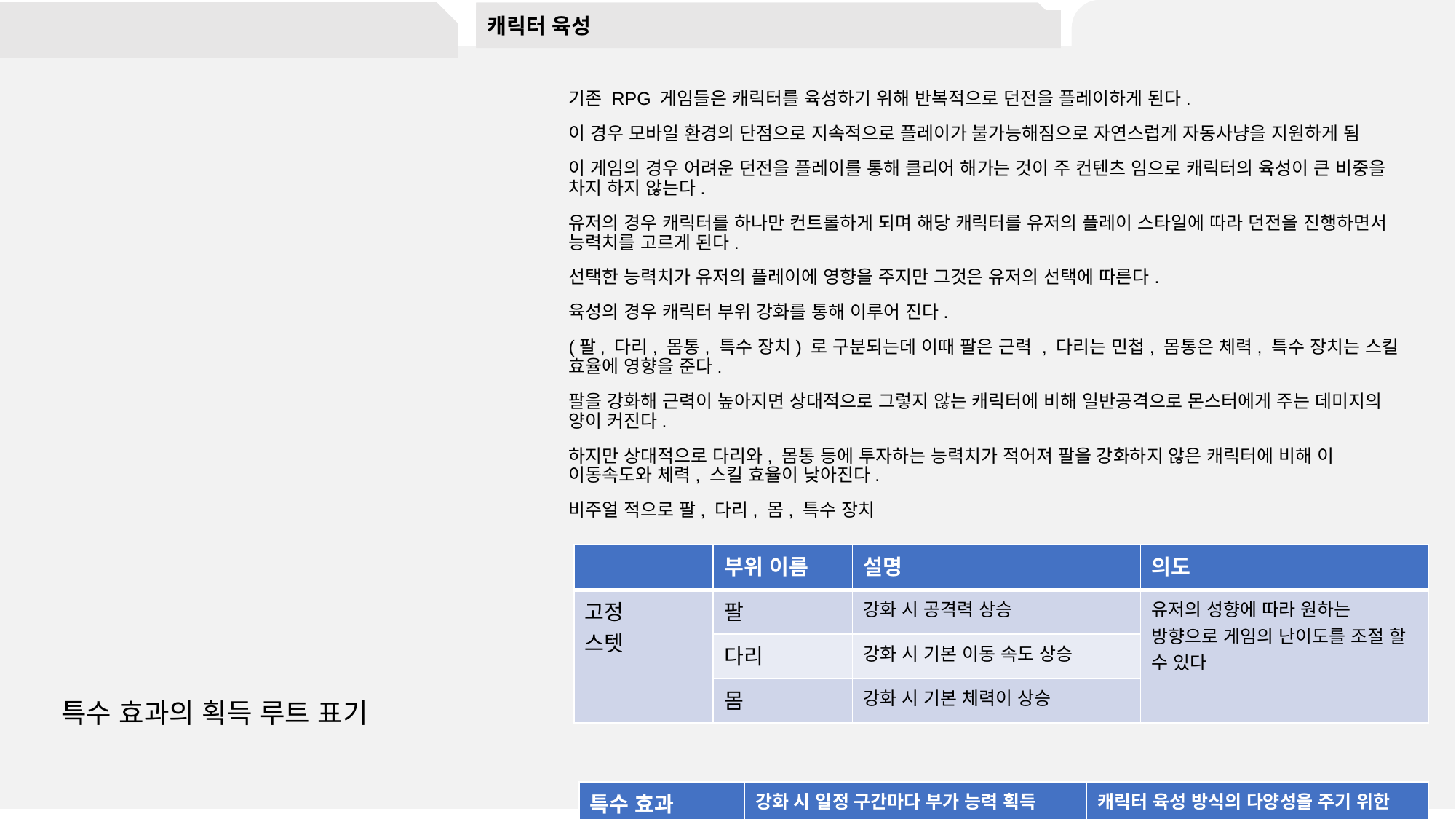

아래 3페이지가 가장 중요하다.
캐릭터 육성
#
기존 RPG 게임들은 캐릭터를 육성하기 위해 반복적으로 던전을 플레이하게 된다.
이 경우 모바일 환경의 단점으로 지속적으로 플레이가 불가능해짐으로 자연스럽게 자동사냥을 지원하게 됨
이 게임의 경우 어려운 던전을 플레이를 통해 클리어 해가는 것이 주 컨텐츠 임으로 캐릭터의 육성이 큰 비중을 차지 하지 않는다.
유저의 경우 캐릭터를 하나만 컨트롤하게 되며 해당 캐릭터를 유저의 플레이 스타일에 따라 던전을 진행하면서 능력치를 고르게 된다.
선택한 능력치가 유저의 플레이에 영향을 주지만 그것은 유저의 선택에 따른다.
육성의 경우 캐릭터 부위 강화를 통해 이루어 진다.
(팔, 다리, 몸통, 특수 장치) 로 구분되는데 이때 팔은 근력 , 다리는 민첩, 몸통은 체력, 특수 장치는 스킬 효율에 영향을 준다.
팔을 강화해 근력이 높아지면 상대적으로 그렇지 않는 캐릭터에 비해 일반공격으로 몬스터에게 주는 데미지의 양이 커진다.
하지만 상대적으로 다리와, 몸통 등에 투자하는 능력치가 적어져 팔을 강화하지 않은 캐릭터에 비해 이 이동속도와 체력, 스킬 효율이 낮아진다.
비주얼 적으로 팔, 다리, 몸, 특수 장치

|  | 부위 이름 | 설명 | 의도 |
| --- | --- | --- | --- |
| 고정 스텟 | 팔 | 강화 시 공격력 상승 | 유저의 성향에 따라 원하는 방향으로 게임의 난이도를 조절 할 수 있다 |
|  | 다리 | 강화 시 기본 이동 속도 상승 |  |
|  | 몸 | 강화 시 기본 체력이 상승 |  |
특수 효과의 획득 루트 표기

| 특수 효과 (스테이지 진행효과) | 강화 시 일정 구간마다 부가 능력 획득 | 캐릭터 육성 방식의 다양성을 주기 위한 장치 ( 전략적인 캐릭터 육성을 의도) |
| --- | --- | --- |
| 특수 장치의 부가능력 |  |  |
| 신체 효율 증가 | 전체적인 캐릭터 능력치(공격력, 이동속도, 체력)를 증가시킴 |  |
| 장치 효율 증가 | 전체적인 스킬의 제사용 대기시간을 단축시킴 |  |
| 무기 효율 증가 | 사용하는 무기의 성능 증가 |  |